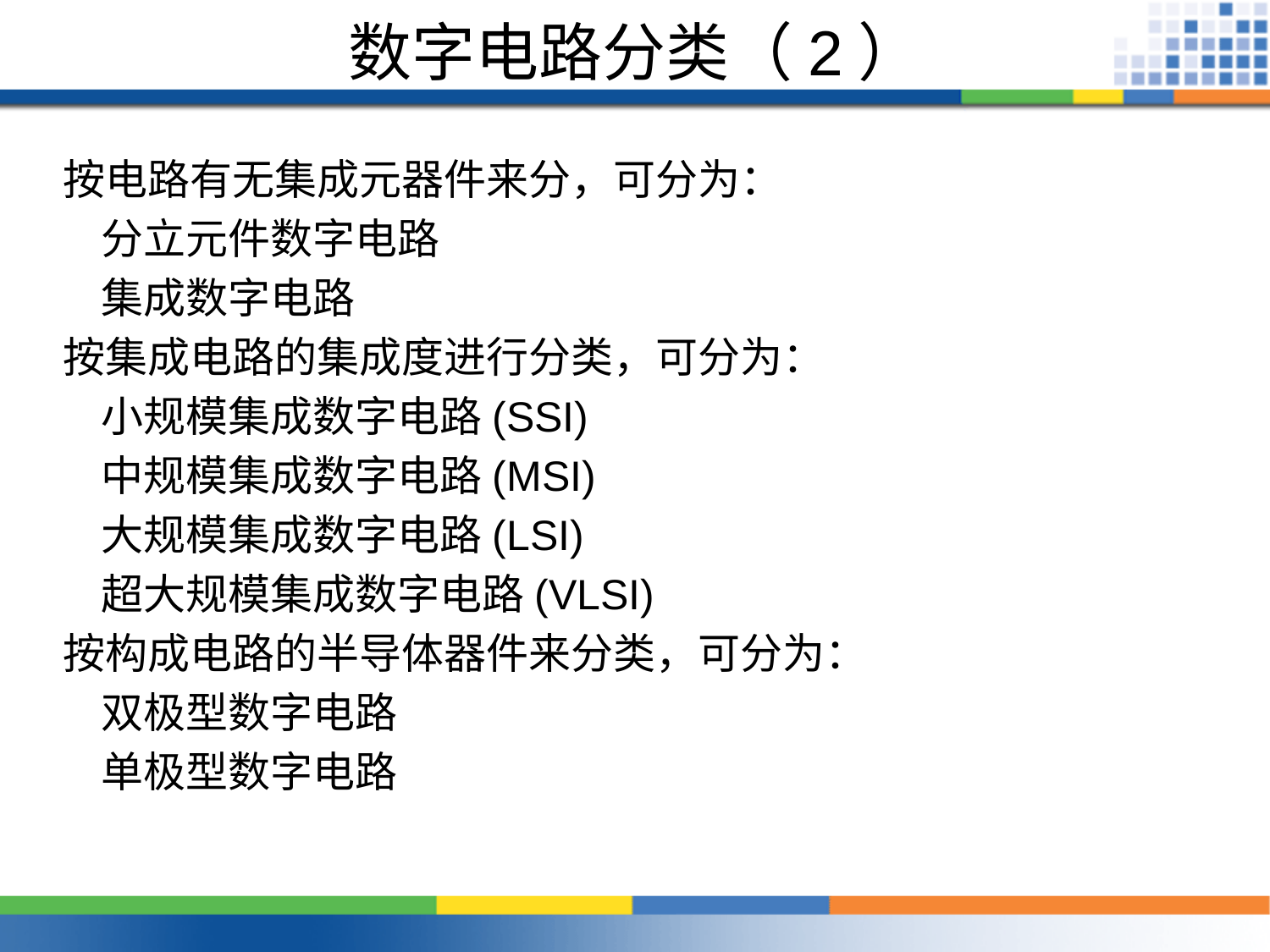

# 数字电路分类（2）
  按电路有无集成元器件来分，可分为：
      分立元件数字电路
      集成数字电路
  按集成电路的集成度进行分类，可分为：
      小规模集成数字电路(SSI)
      中规模集成数字电路(MSI)
      大规模集成数字电路(LSI)
      超大规模集成数字电路(VLSI)
  按构成电路的半导体器件来分类，可分为：
      双极型数字电路
      单极型数字电路